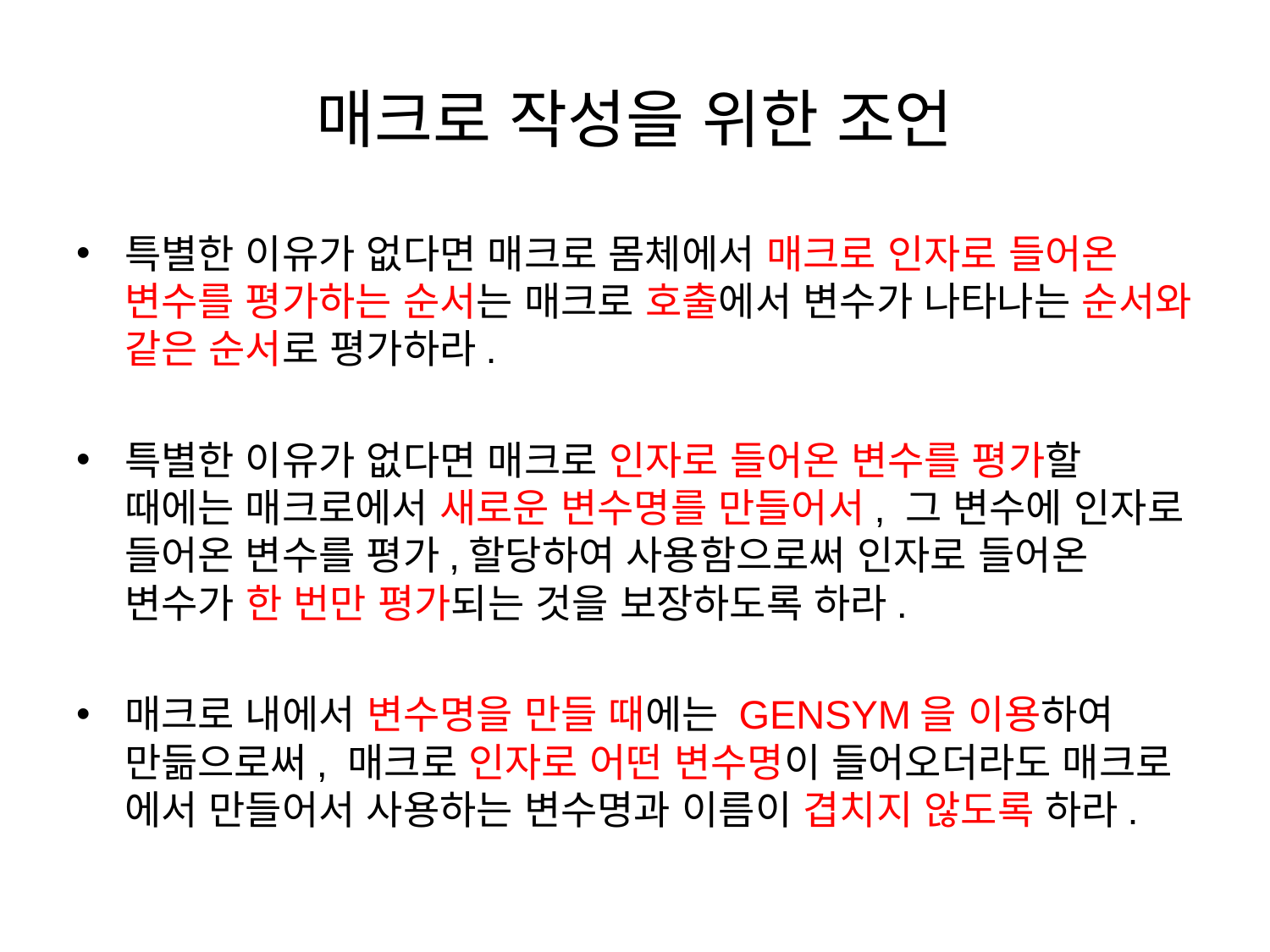

# 매크로 작성을 위한 조언
특별한 이유가 없다면 매크로 몸체에서 매크로 인자로 들어온 변수를 평가하는 순서는 매크로 호출에서 변수가 나타나는 순서와 같은 순서로 평가하라.

특별한 이유가 없다면 매크로 인자로 들어온 변수를 평가할 때에는 매크로에서 새로운 변수명를 만들어서, 그 변수에 인자로 들어온 변수를 평가,할당하여 사용함으로써 인자로 들어온 변수가 한 번만 평가되는 것을 보장하도록 하라.

매크로 내에서 변수명을 만들 때에는 GENSYM을 이용하여 만듦으로써, 매크로 인자로 어떤 변수명이 들어오더라도 매크로 에서 만들어서 사용하는 변수명과 이름이 겹치지 않도록 하라.